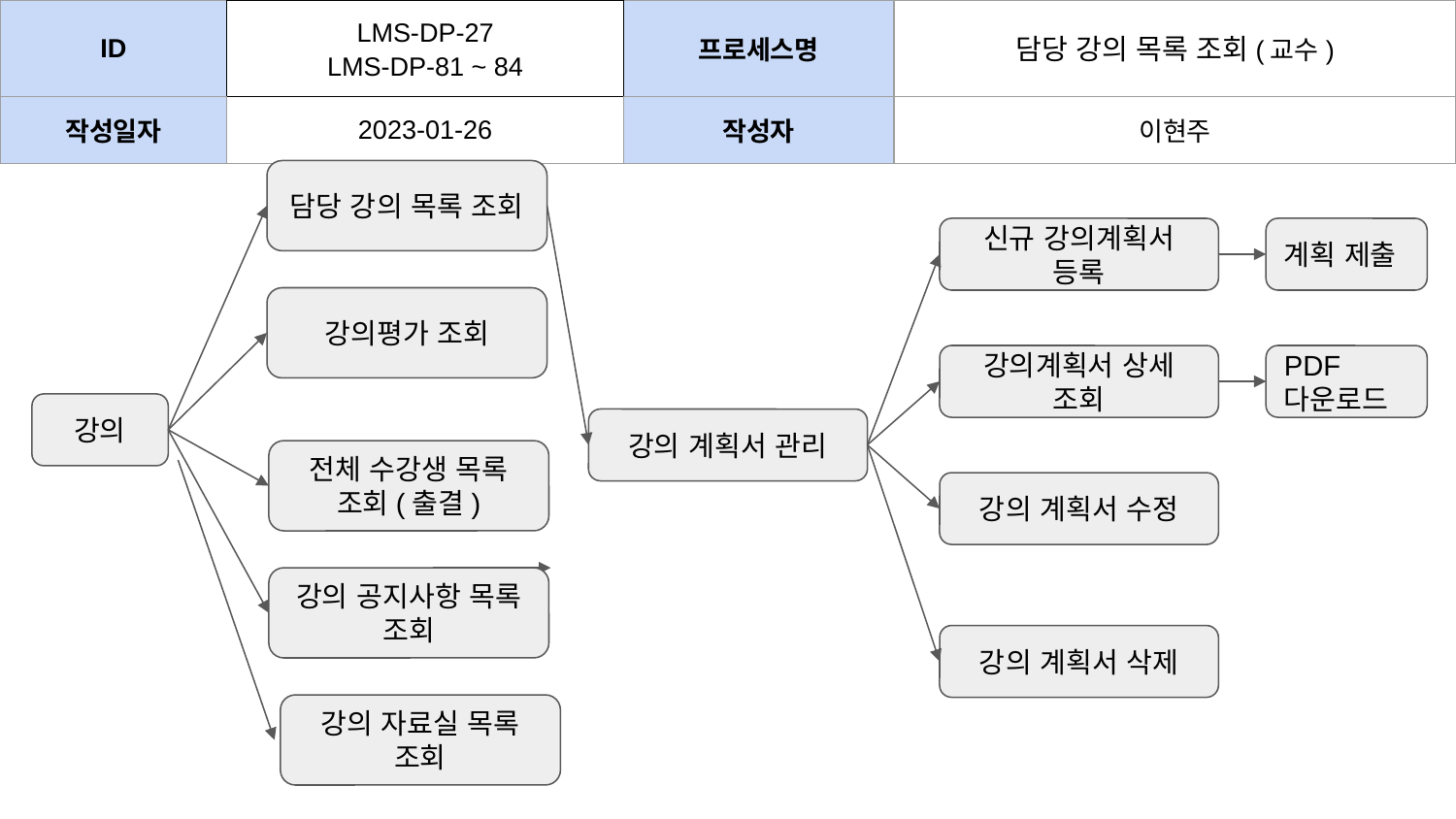

| ID | LMS-DP-27 LMS-DP-81 ~ 84 | 프로세스명 | 담당 강의 목록 조회(교수) |  |  |
| --- | --- | --- | --- | --- | --- |
| 작성일자 | 2023-01-26 | 작성자 | 이현주 |  |  |
담당 강의 목록 조회
신규 강의계획서 등록
계획 제출
강의평가 조회
강의계획서 상세 조회
PDF 다운로드
강의
강의 계획서 관리
전체 수강생 목록 조회(출결)
강의 계획서 수정
강의 공지사항 목록 조회
강의 계획서 삭제
강의 자료실 목록 조회